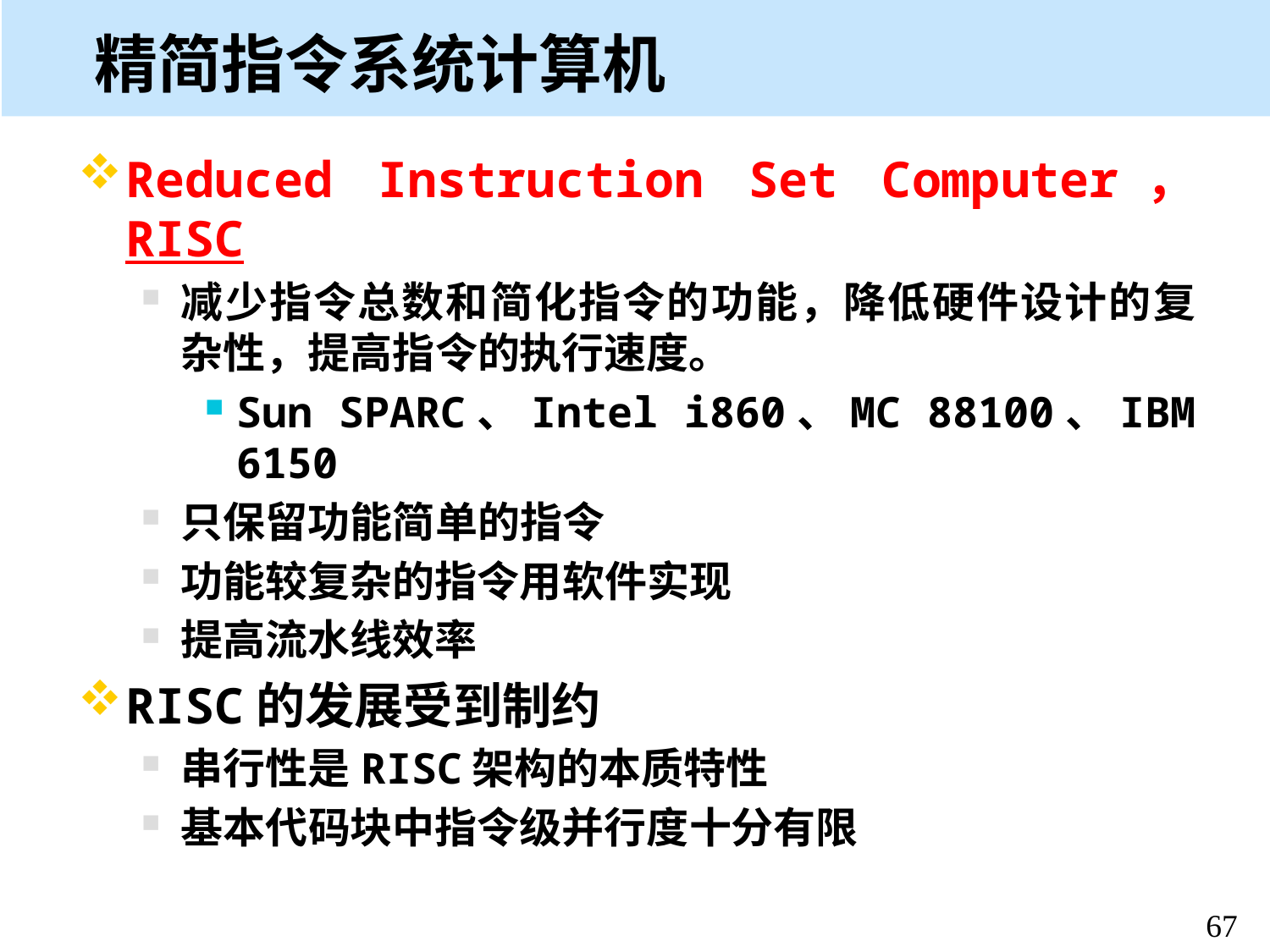

# 精简指令系统计算机
Reduced Instruction Set Computer， RISC
减少指令总数和简化指令的功能，降低硬件设计的复杂性，提高指令的执行速度。
Sun SPARC、Intel i860、MC 88100、IBM 6150
只保留功能简单的指令
功能较复杂的指令用软件实现
提高流水线效率
RISC的发展受到制约
串行性是RISC架构的本质特性
基本代码块中指令级并行度十分有限